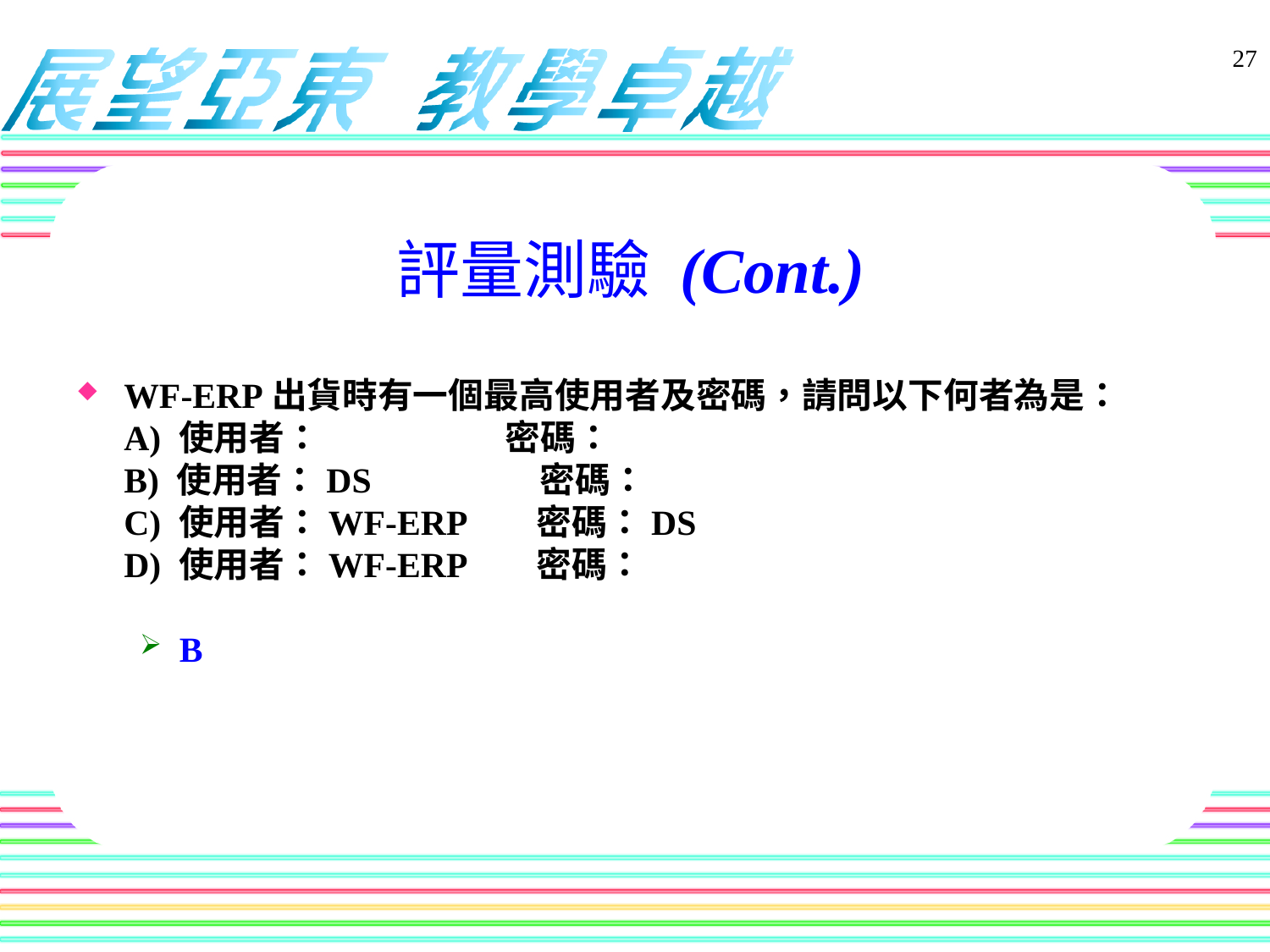

評量測驗 (Cont.)
WF-ERP出貨時有一個最高使用者及密碼，請問以下何者為是：
A) 使用者：                       密碼：
B) 使用者：DS                  密碼：
C) 使用者：WF-ERP       密碼：DS
D) 使用者：WF-ERP       密碼：
B